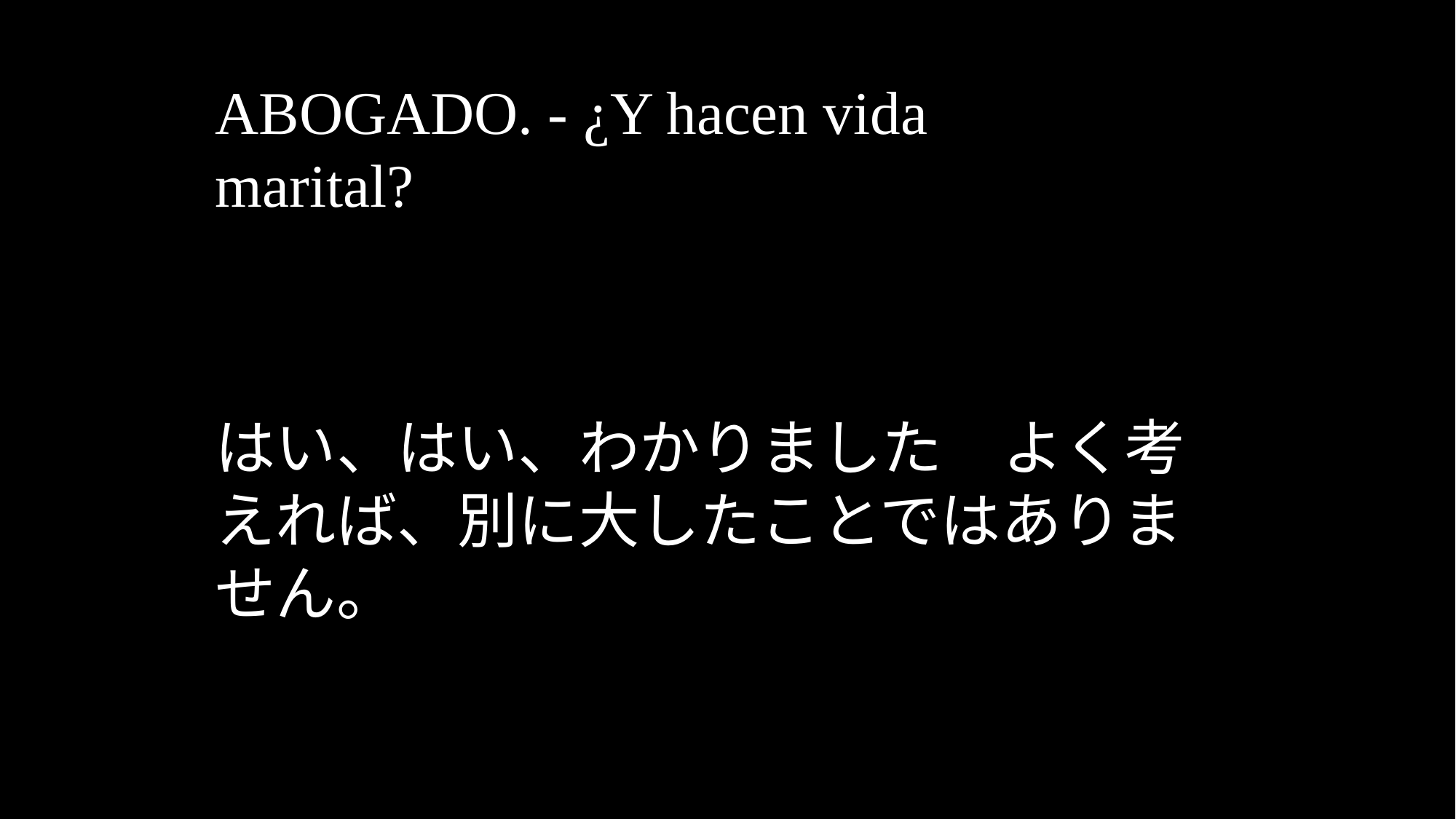

ABOGADO. - ¿Y hacen vida marital?

はい、はい、わかりました　よく考えれば、別に大したことではありません。